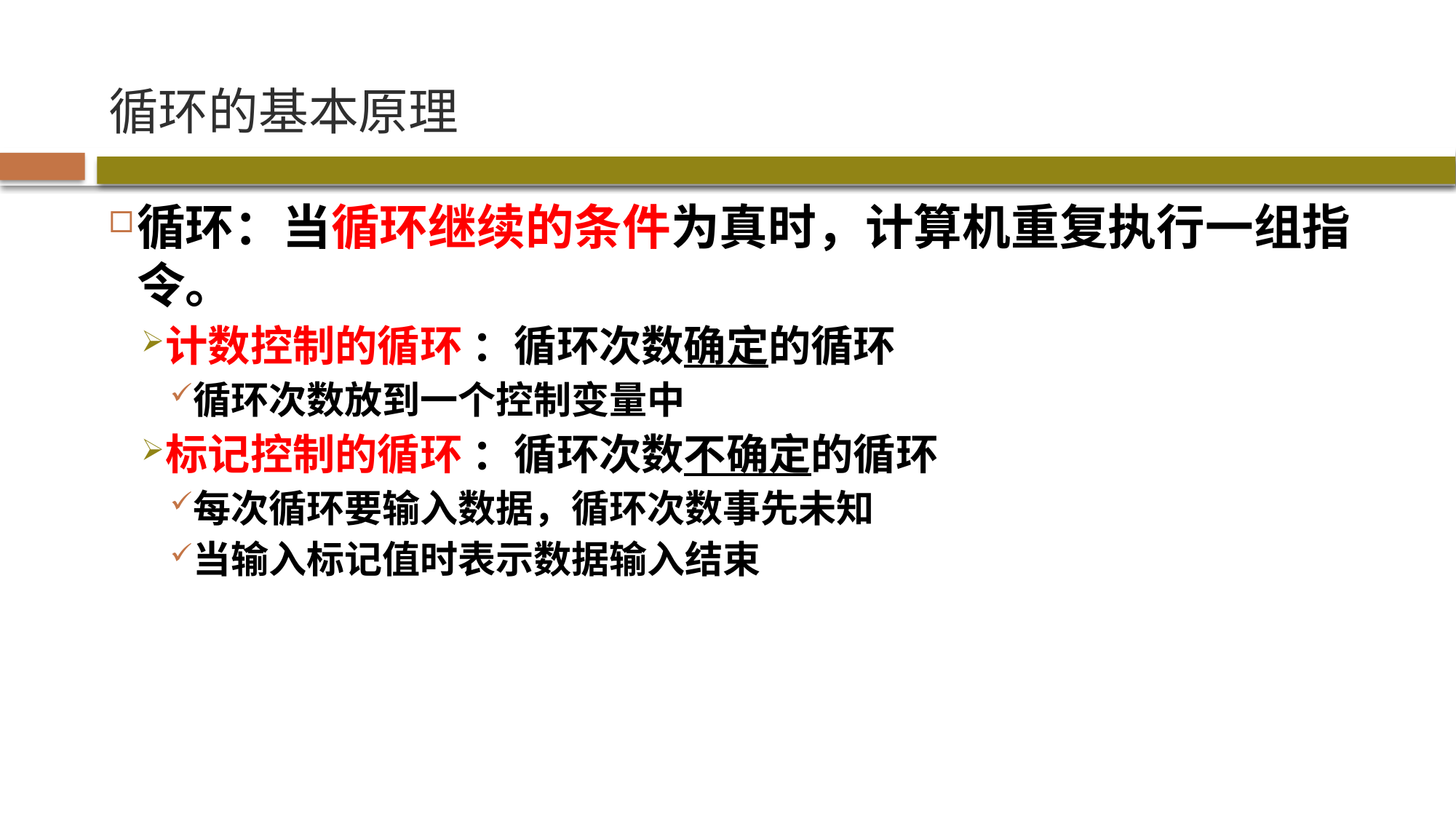

# 循环的基本原理
循环：当循环继续的条件为真时，计算机重复执行一组指令。
计数控制的循环 ：循环次数确定的循环
循环次数放到一个控制变量中
标记控制的循环 ：循环次数不确定的循环
每次循环要输入数据，循环次数事先未知
当输入标记值时表示数据输入结束